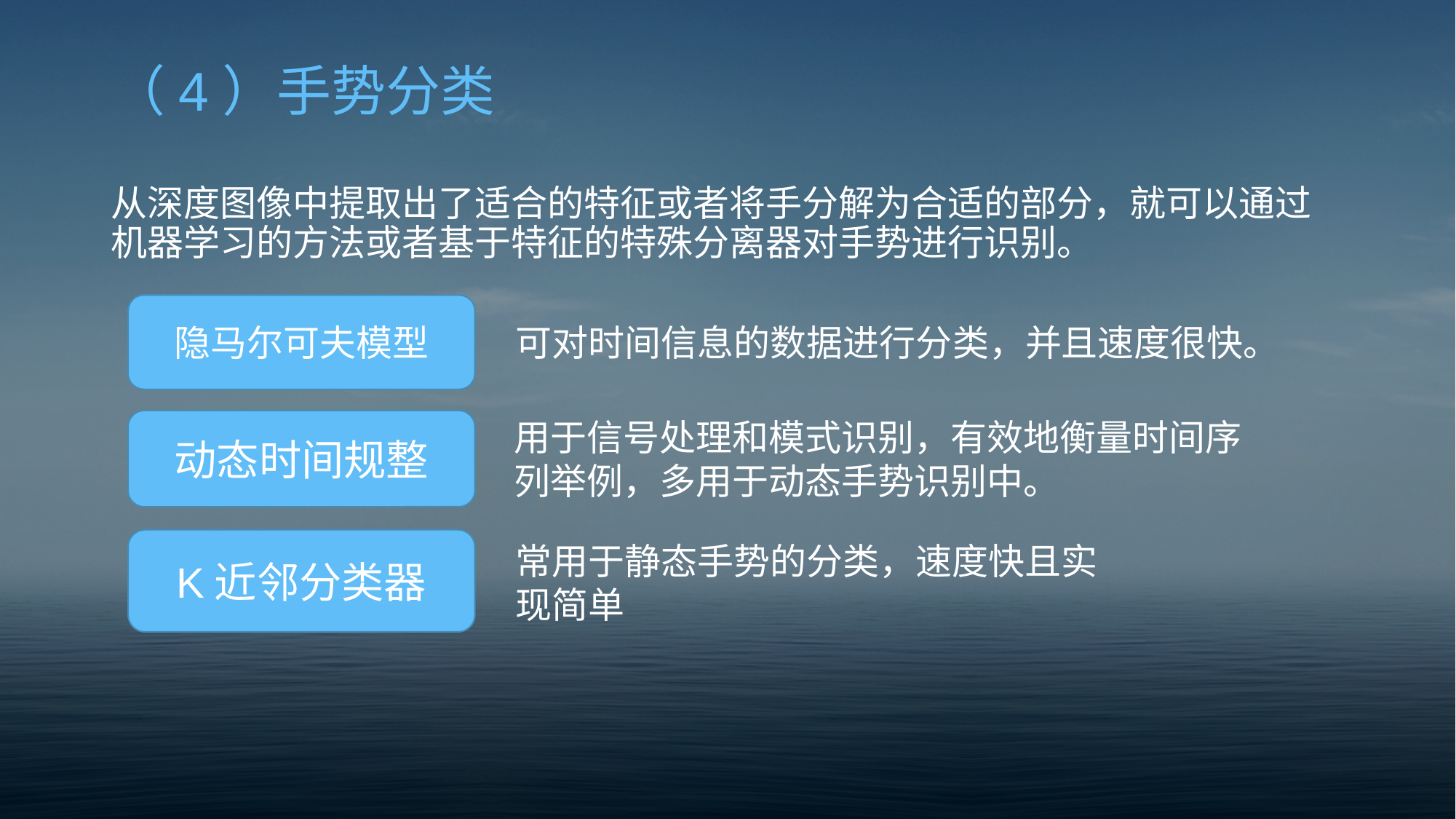

# （4）手势分类
从深度图像中提取出了适合的特征或者将手分解为合适的部分，就可以通过机器学习的方法或者基于特征的特殊分离器对手势进行识别。

隐马尔可夫模型
可对时间信息的数据进行分类，并且速度很快。
用于信号处理和模式识别，有效地衡量时间序列举例，多用于动态手势识别中。
动态时间规整
K近邻分类器
常用于静态手势的分类，速度快且实现简单